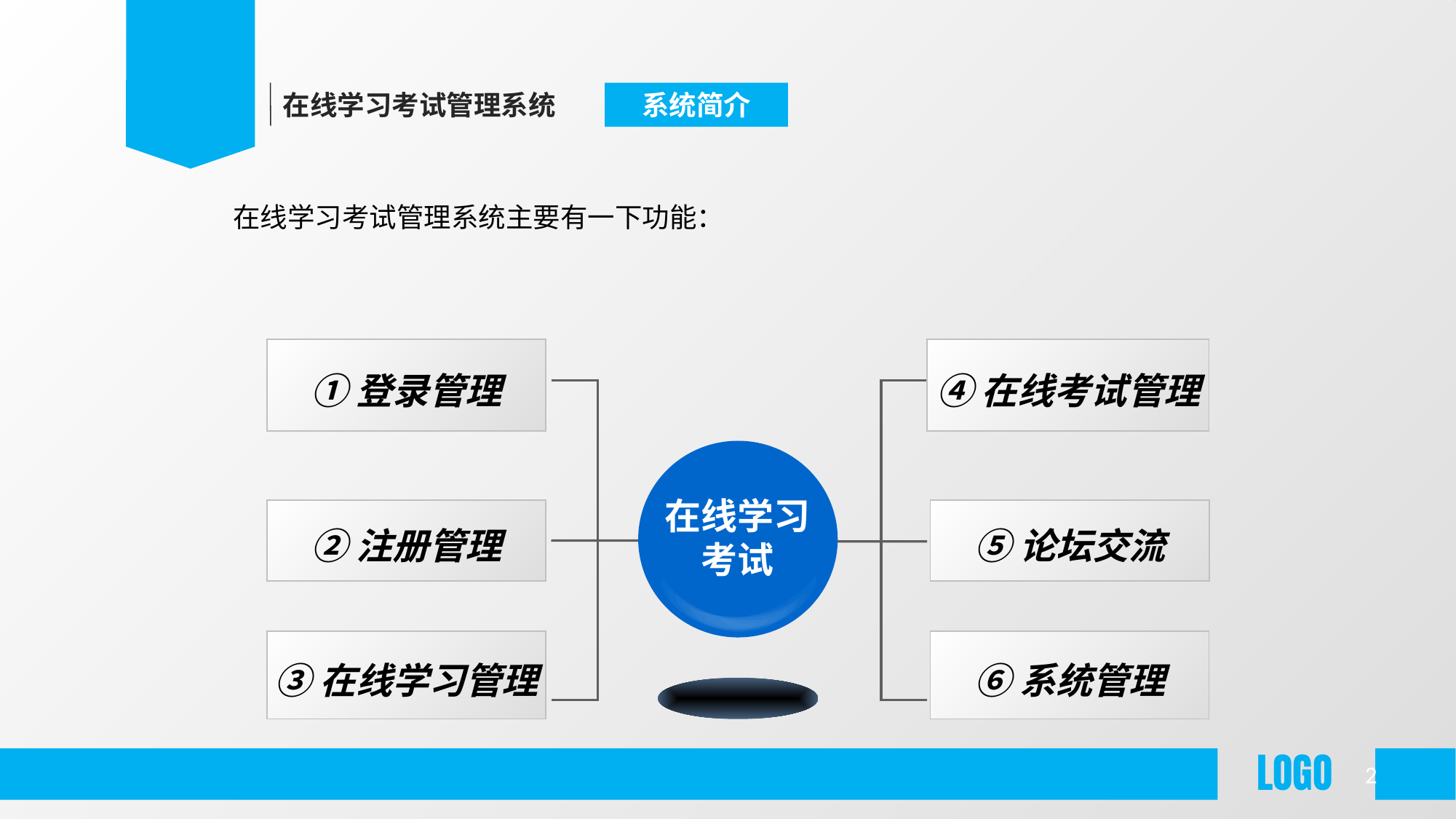

在线学习考试管理系统
系统简介
在线学习考试管理系统主要有一下功能：
①登录管理
④在线考试管理

在线学习考试
②注册管理
⑤论坛交流

③在线学习管理
⑥系统管理